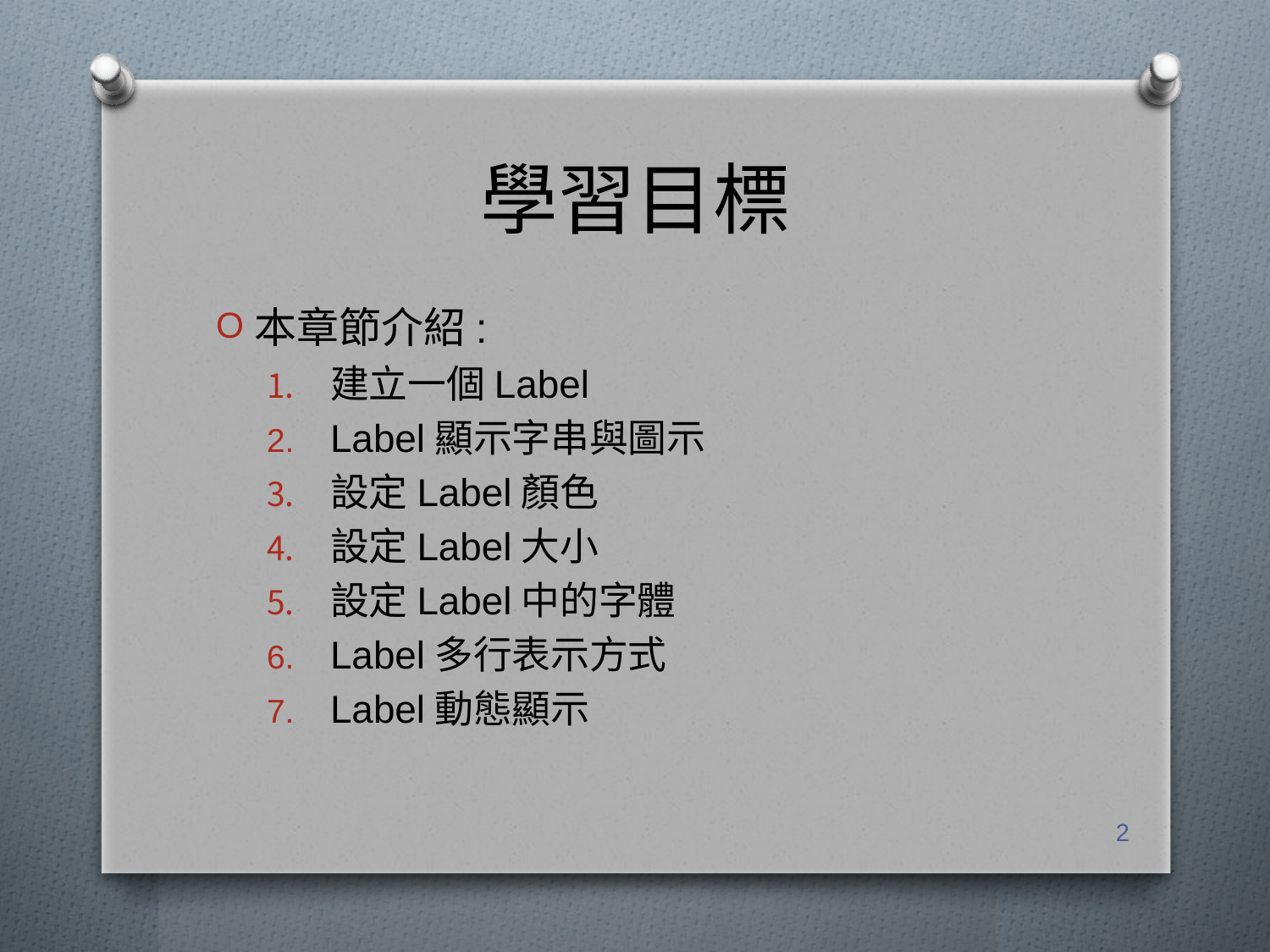

# 學習目標
本章節介紹:
建立一個Label
Label顯示字串與圖示
設定Label顏色
設定Label大小
設定Label中的字體
Label多行表示方式
Label動態顯示

2